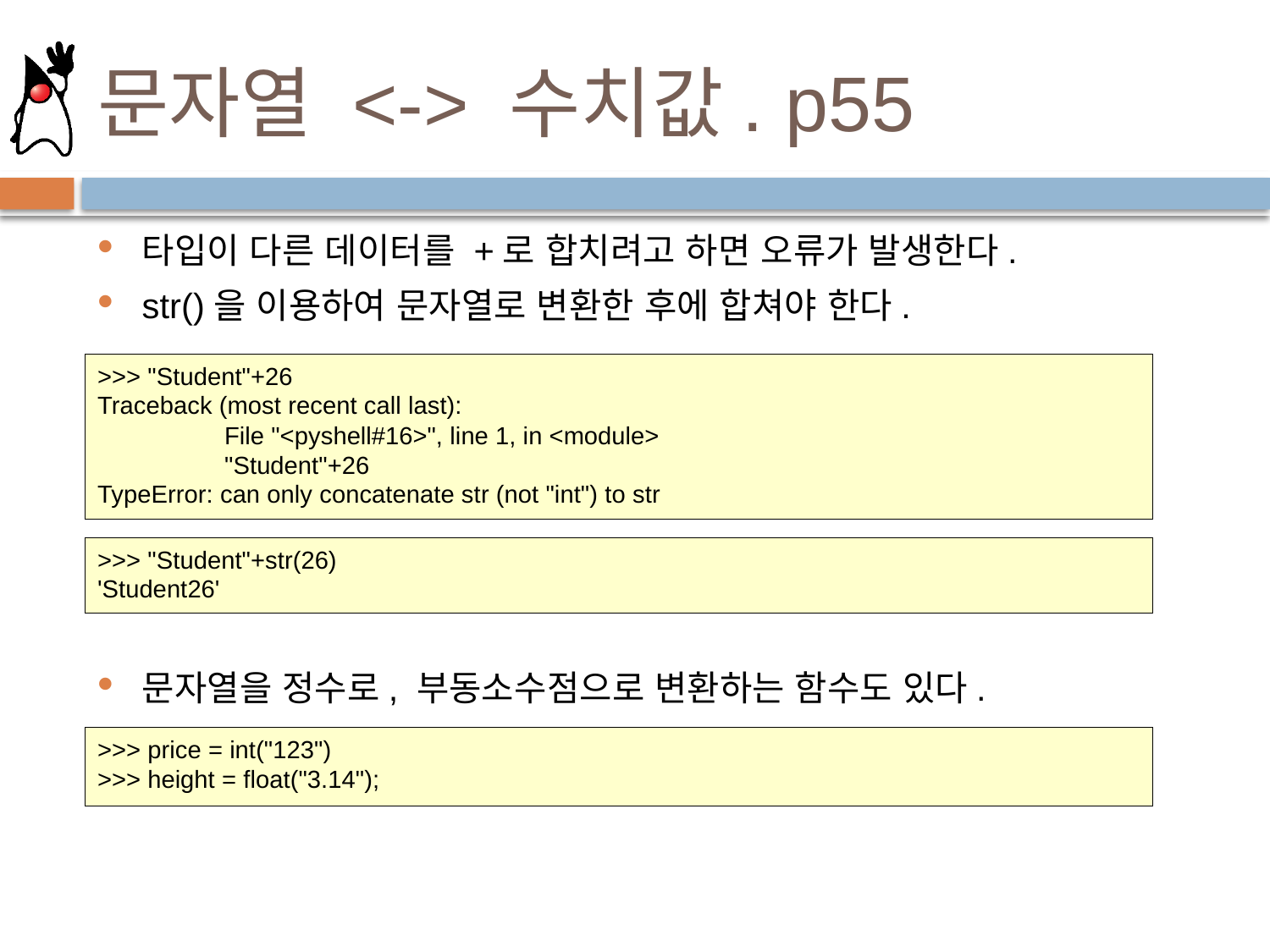

# 문자열 <-> 수치값. p55
타입이 다른 데이터를 +로 합치려고 하면 오류가 발생한다.
str()을 이용하여 문자열로 변환한 후에 합쳐야 한다.

문자열을 정수로, 부동소수점으로 변환하는 함수도 있다.
>>> "Student"+26
Traceback (most recent call last):
	File "<pyshell#16>", line 1, in <module>
	"Student"+26
TypeError: can only concatenate str (not "int") to str
>>> "Student"+str(26)
'Student26'
>>> price = int("123")
>>> height = float("3.14");